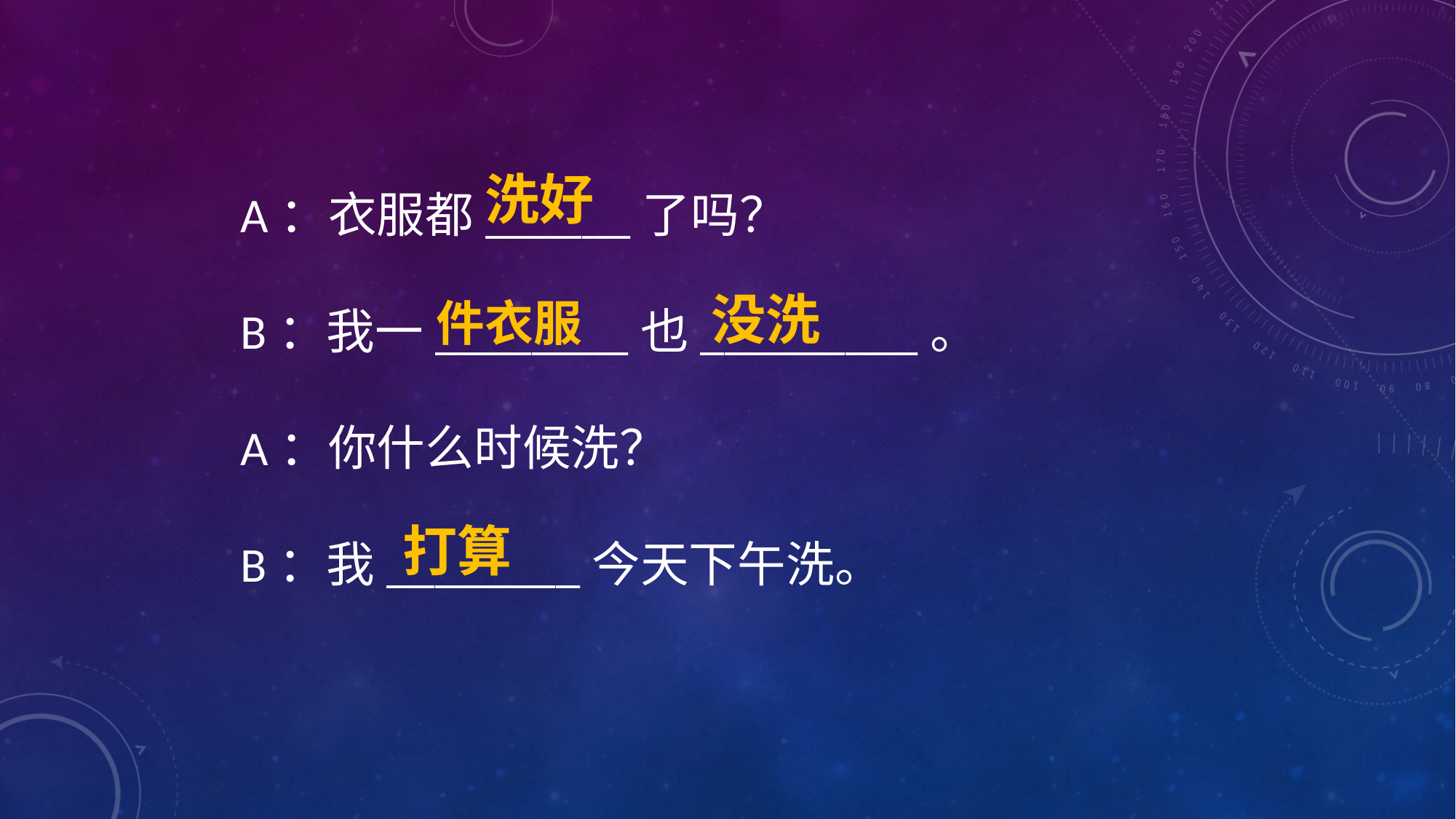

洗好
A：衣服都______了吗？

B：我一________也_________。

A：你什么时候洗？

B：我________今天下午洗。
没洗
件衣服
打算